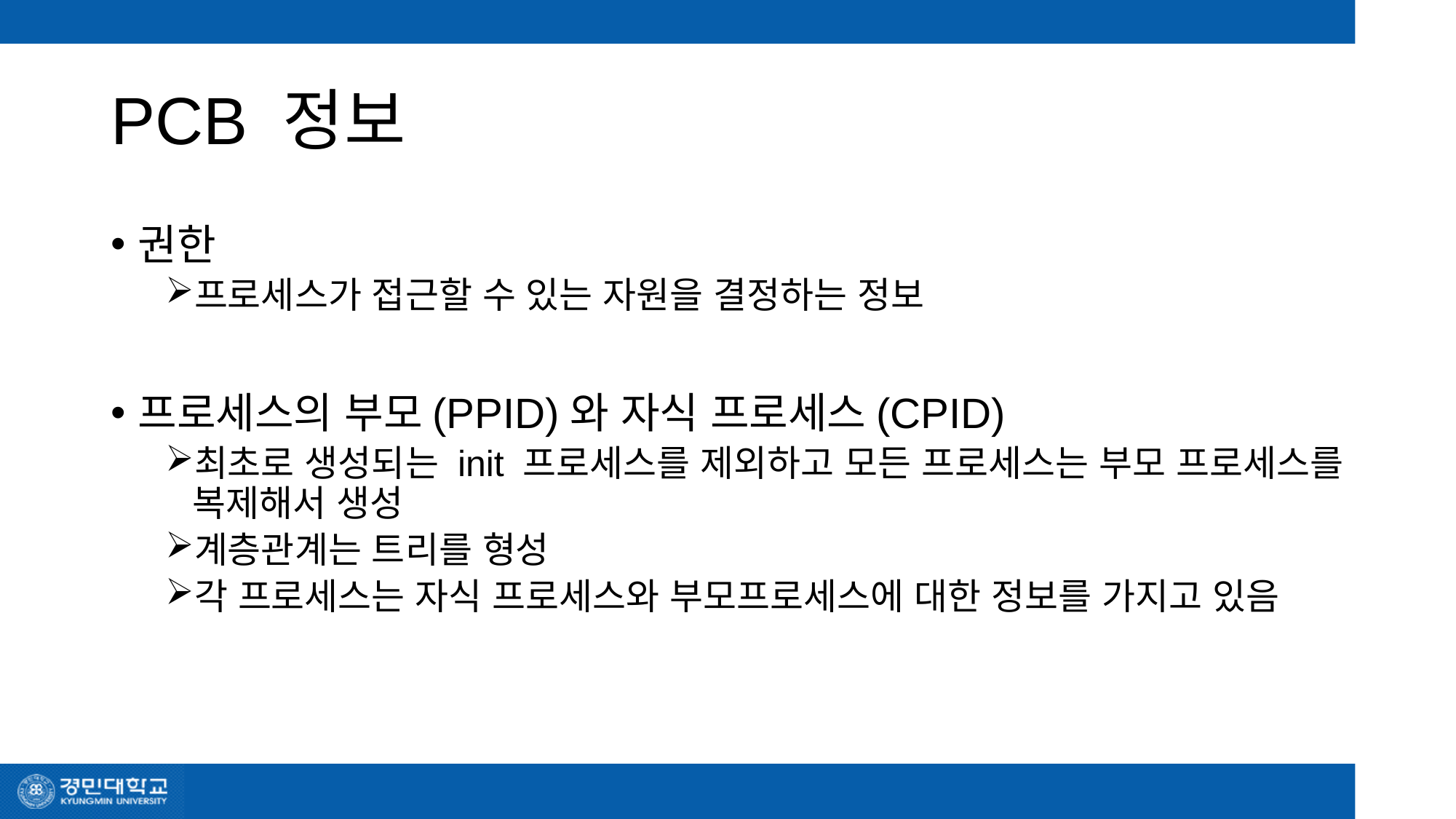

# PCB 정보
권한
프로세스가 접근할 수 있는 자원을 결정하는 정보

프로세스의 부모(PPID)와 자식 프로세스(CPID)
최초로 생성되는 init 프로세스를 제외하고 모든 프로세스는 부모 프로세스를 복제해서 생성
계층관계는 트리를 형성
각 프로세스는 자식 프로세스와 부모프로세스에 대한 정보를 가지고 있음